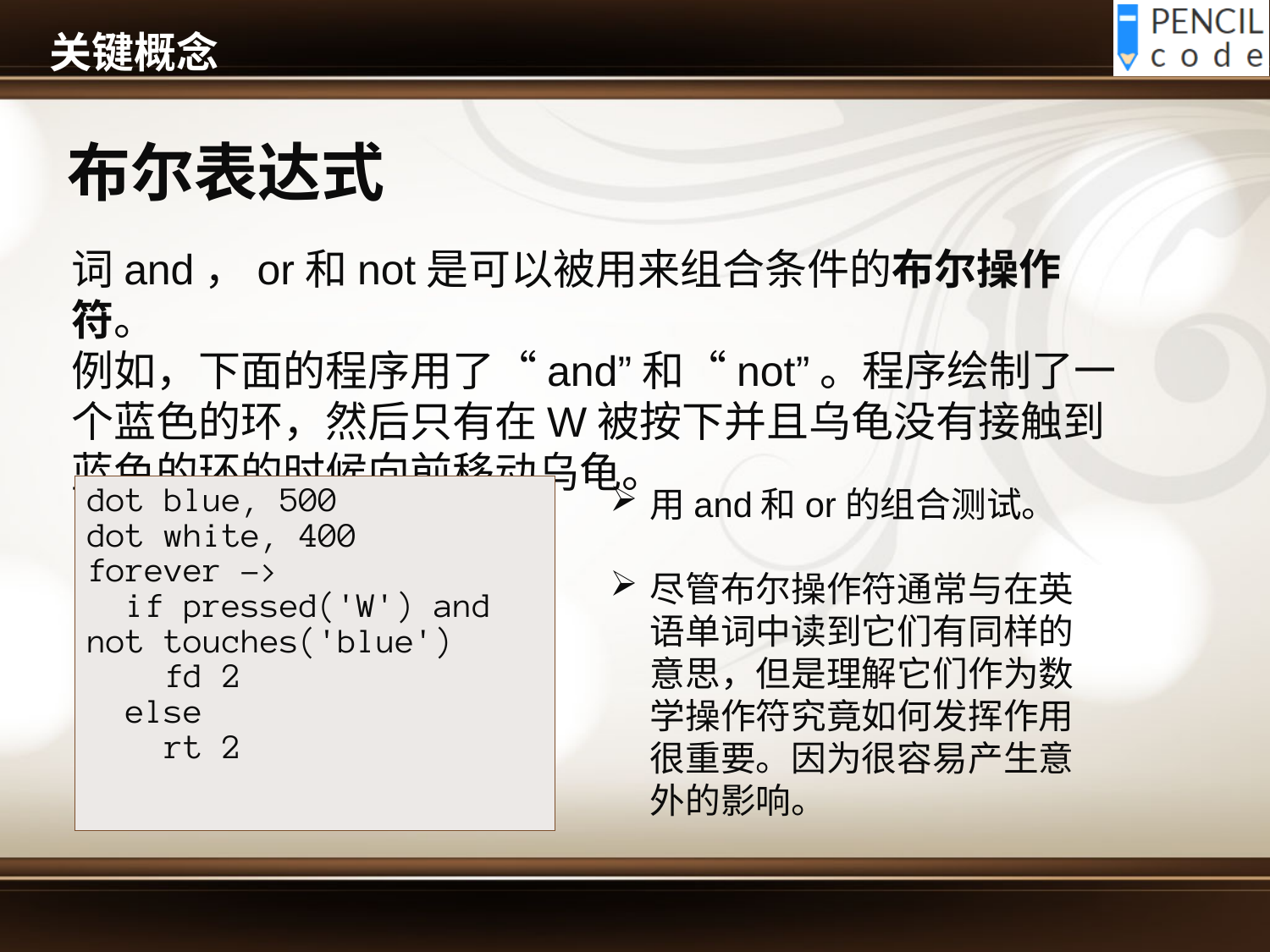

# 关键概念
布尔表达式
词and，or和not是可以被用来组合条件的布尔操作符。
例如，下面的程序用了“and”和“not”。程序绘制了一个蓝色的环，然后只有在W被按下并且乌龟没有接触到蓝色的环的时候向前移动乌龟。
用and和or的组合测试。

尽管布尔操作符通常与在英语单词中读到它们有同样的意思，但是理解它们作为数学操作符究竟如何发挥作用很重要。因为很容易产生意外的影响。
| dot blue, 500 dot white, 400 forever -> if pressed('W') and not touches('blue') fd 2 else rt 2 |
| --- |